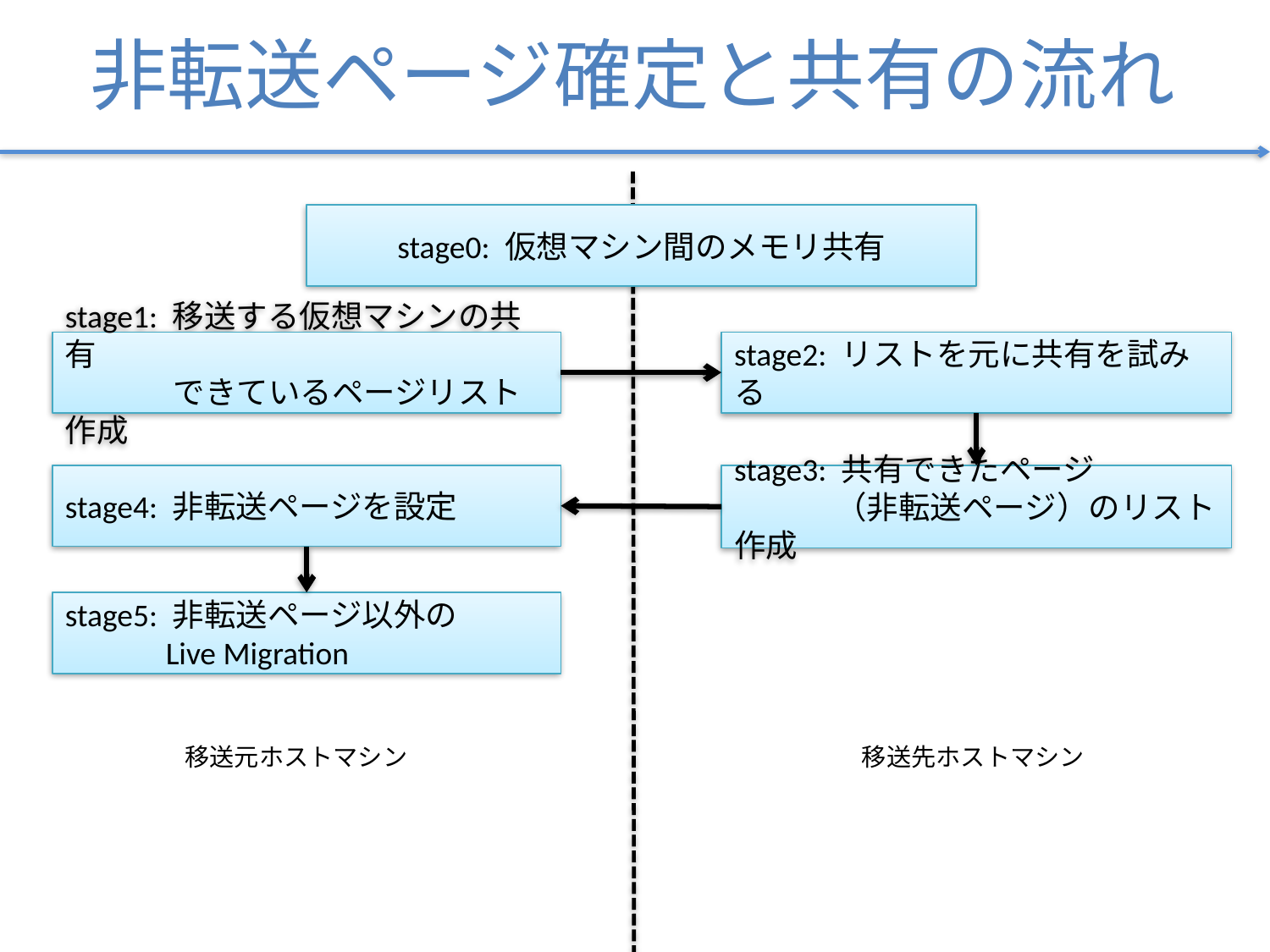

# 非転送ページ確定と共有の流れ
stage0: 仮想マシン間のメモリ共有
stage1: 移送する仮想マシンの共有
              できているページリスト作成
stage2: リストを元に共有を試みる
stage4: 非転送ページを設定
stage3: 共有できたページ
             （非転送ページ）のリスト作成
stage5: 非転送ページ以外の
              Live Migration
移送元ホストマシン
移送先ホストマシン